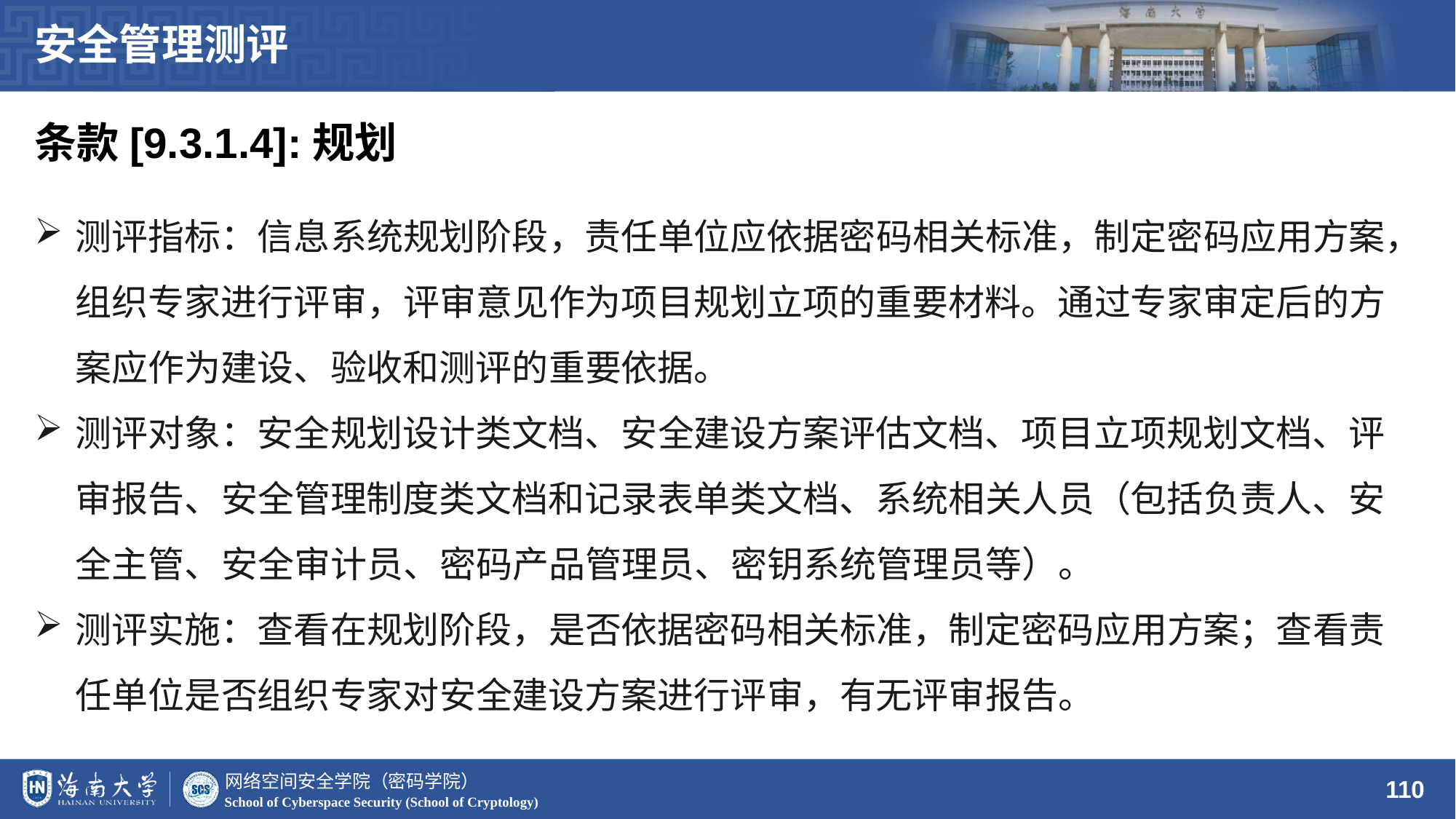

安全管理测评
条款[9.3.1.4]:规划
测评指标：信息系统规划阶段，责任单位应依据密码相关标准，制定密码应用方案，组织专家进行评审，评审意见作为项目规划立项的重要材料。通过专家审定后的方案应作为建设、验收和测评的重要依据。
测评对象：安全规划设计类文档、安全建设方案评估文档、项目立项规划文档、评审报告、安全管理制度类文档和记录表单类文档、系统相关人员（包括负责人、安全主管、安全审计员、密码产品管理员、密钥系统管理员等）。
测评实施：查看在规划阶段，是否依据密码相关标准，制定密码应用方案；查看责任单位是否组织专家对安全建设方案进行评审，有无评审报告。
110